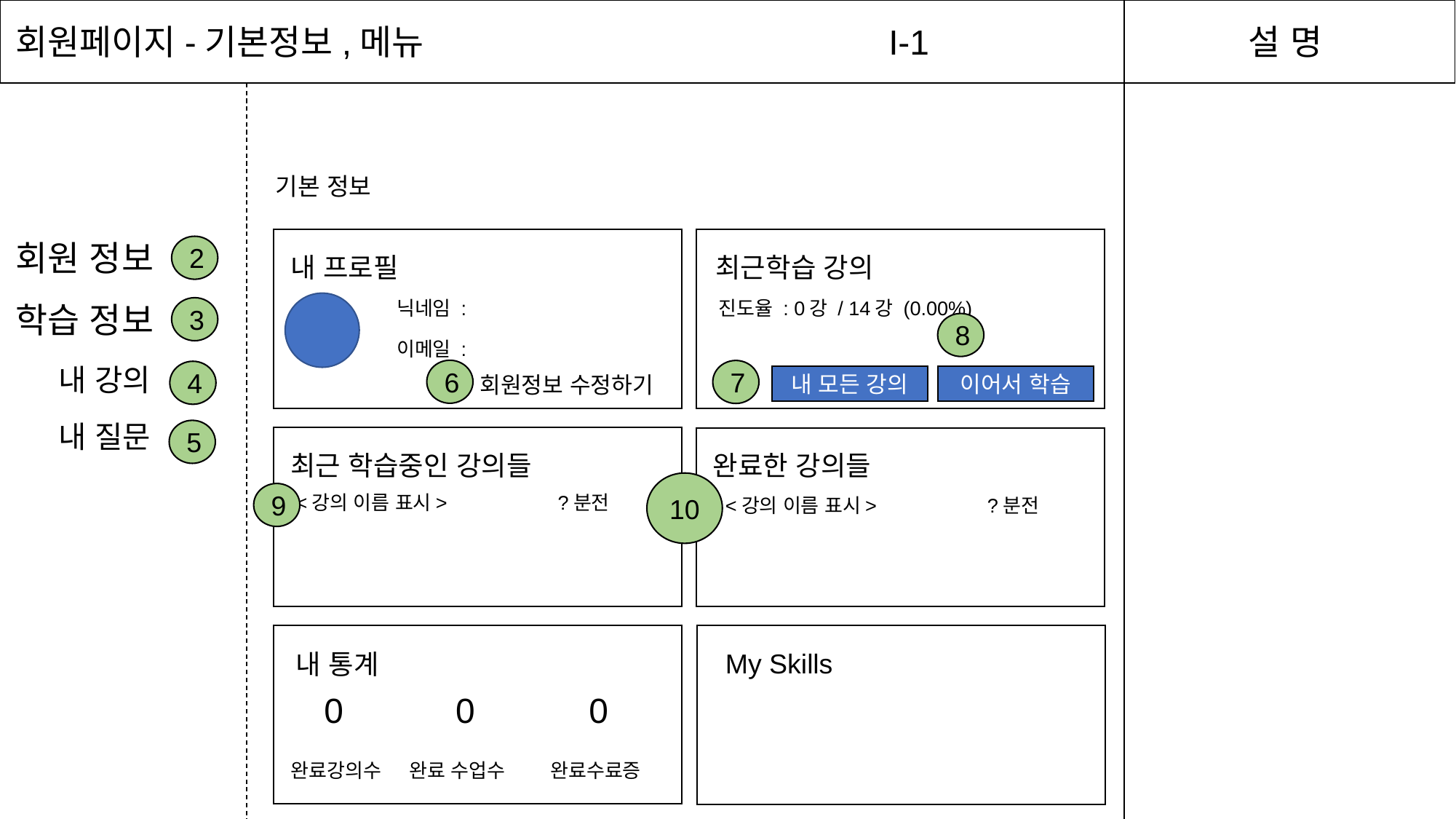

회원페이지-기본정보,메뉴					I-1
설 명
기본 정보

회원 정보
2
내 프로필
최근학습 강의
닉네임 :
진도율 : 0강 / 14강 (0.00%)
학습 정보

3
8
이메일 :
내 강의
6
7
4
회원정보 수정하기
이어서 학습
내 모든 강의
내 질문
5

최근 학습중인 강의들
완료한 강의들
10
9
<강의 이름 표시>	        ?분전
<강의 이름 표시>	        ?분전

My Skills
내 통계
0
0
0
완료강의수
완료 수업수
완료수료증